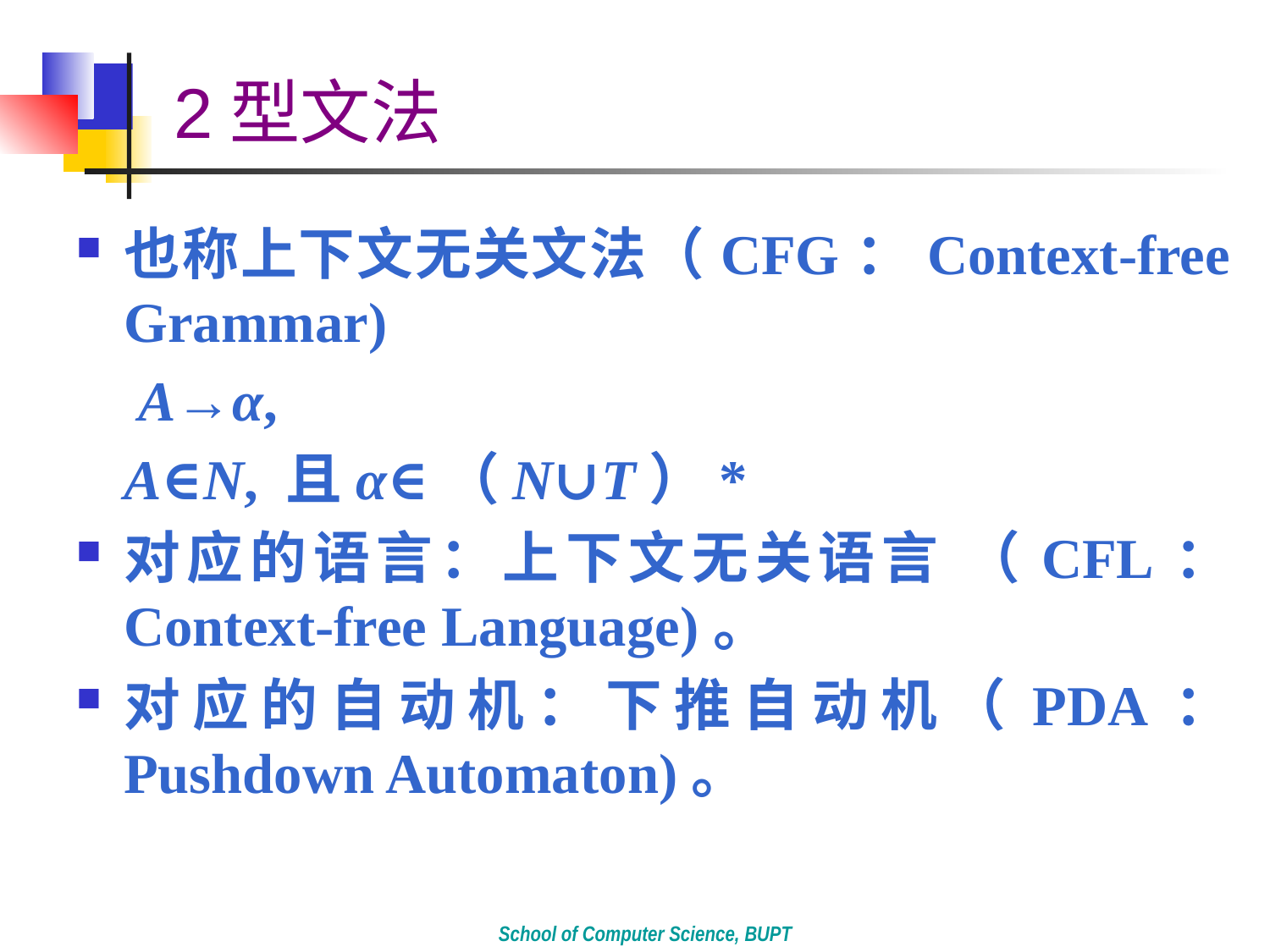

# 2型文法
也称上下文无关文法（CFG：Context-free Grammar)
	 A→α,
	A∈N, 且α∈（N∪T）*
对应的语言：上下文无关语言 （CFL： Context-free Language)。
对应的自动机：下推自动机（PDA： Pushdown Automaton)。

School of Computer Science, BUPT
41